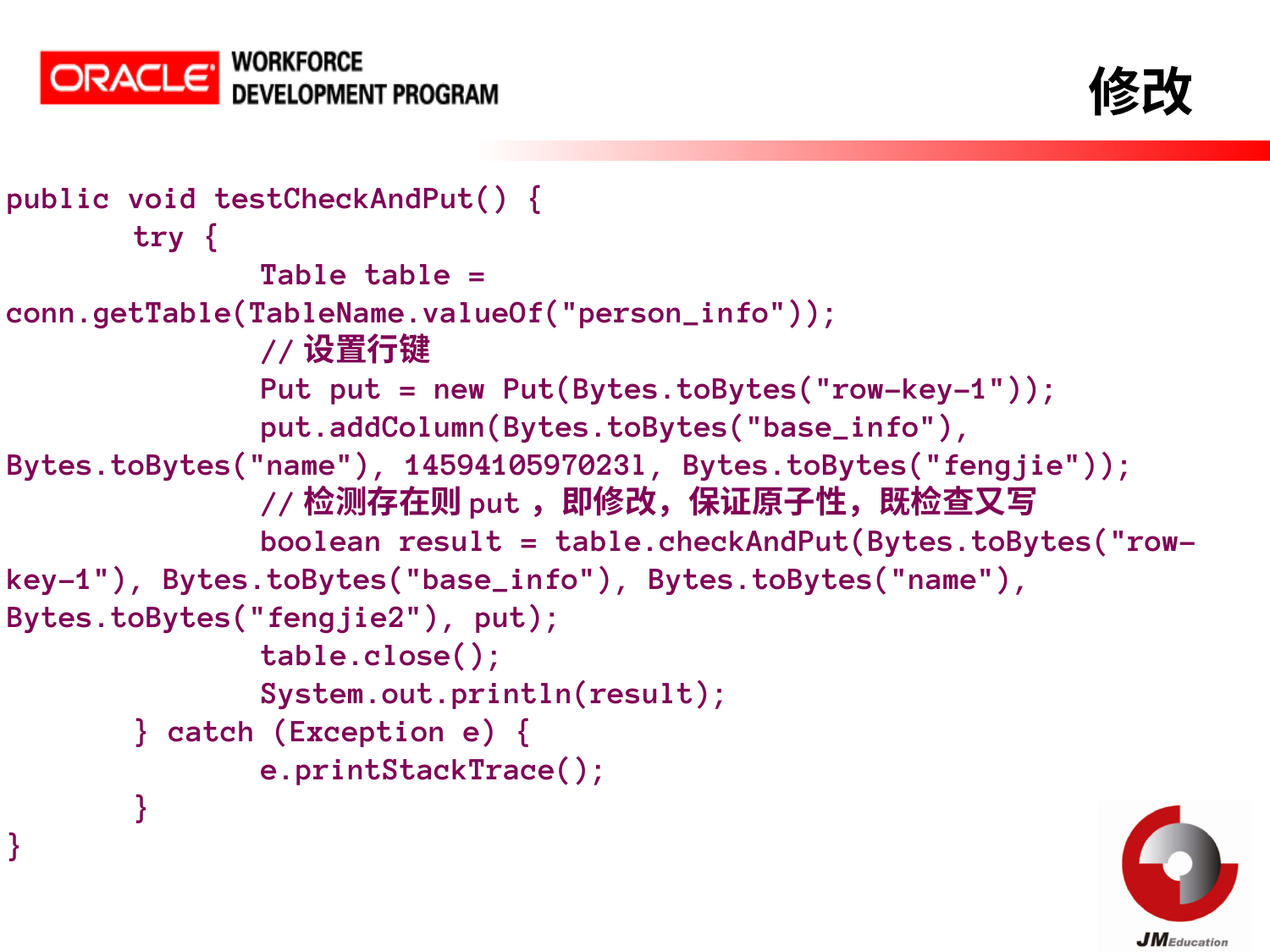

修改
public void testCheckAndPut() {
	try {
		Table table = conn.getTable(TableName.valueOf("person_info"));
		//设置行键
		Put put = new Put(Bytes.toBytes("row-key-1"));
		put.addColumn(Bytes.toBytes("base_info"), Bytes.toBytes("name"), 1459410597023l, Bytes.toBytes("fengjie"));
		//检测存在则put，即修改，保证原子性，既检查又写
		boolean result = table.checkAndPut(Bytes.toBytes("row-key-1"), Bytes.toBytes("base_info"), Bytes.toBytes("name"), Bytes.toBytes("fengjie2"), put);
		table.close();
		System.out.println(result);
	} catch (Exception e) {
		e.printStackTrace();
	}
}